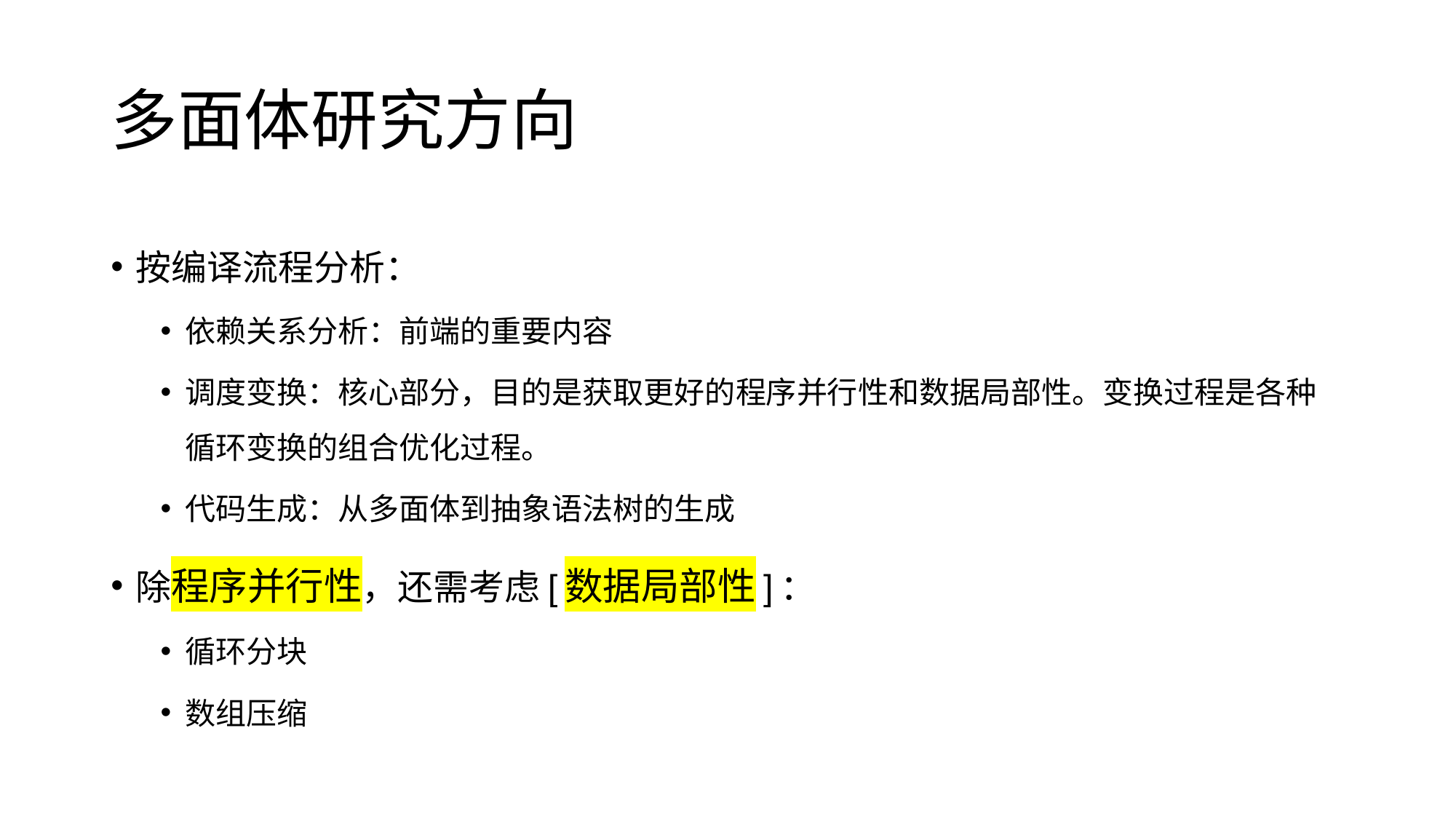

# 多面体研究方向
按编译流程分析：
依赖关系分析：前端的重要内容
调度变换：核心部分，目的是获取更好的程序并行性和数据局部性。变换过程是各种循环变换的组合优化过程。
代码生成：从多面体到抽象语法树的生成
除程序并行性，还需考虑[数据局部性]：
循环分块
数组压缩